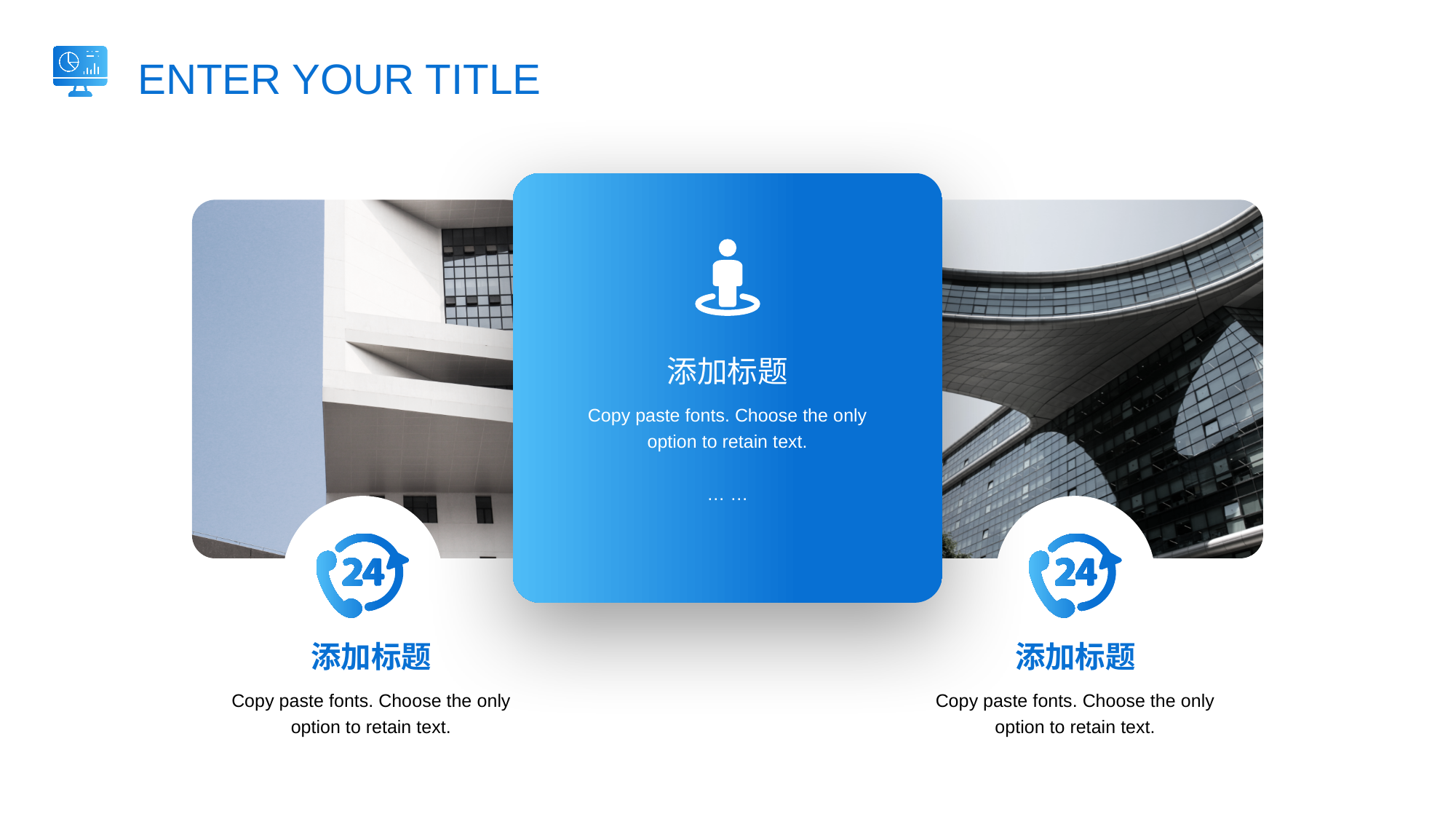

ENTER YOUR TITLE

添加标题
Copy paste fonts. Choose the only option to retain text.

… …

添加标题
添加标题
Copy paste fonts. Choose the only option to retain text.
Copy paste fonts. Choose the only option to retain text.